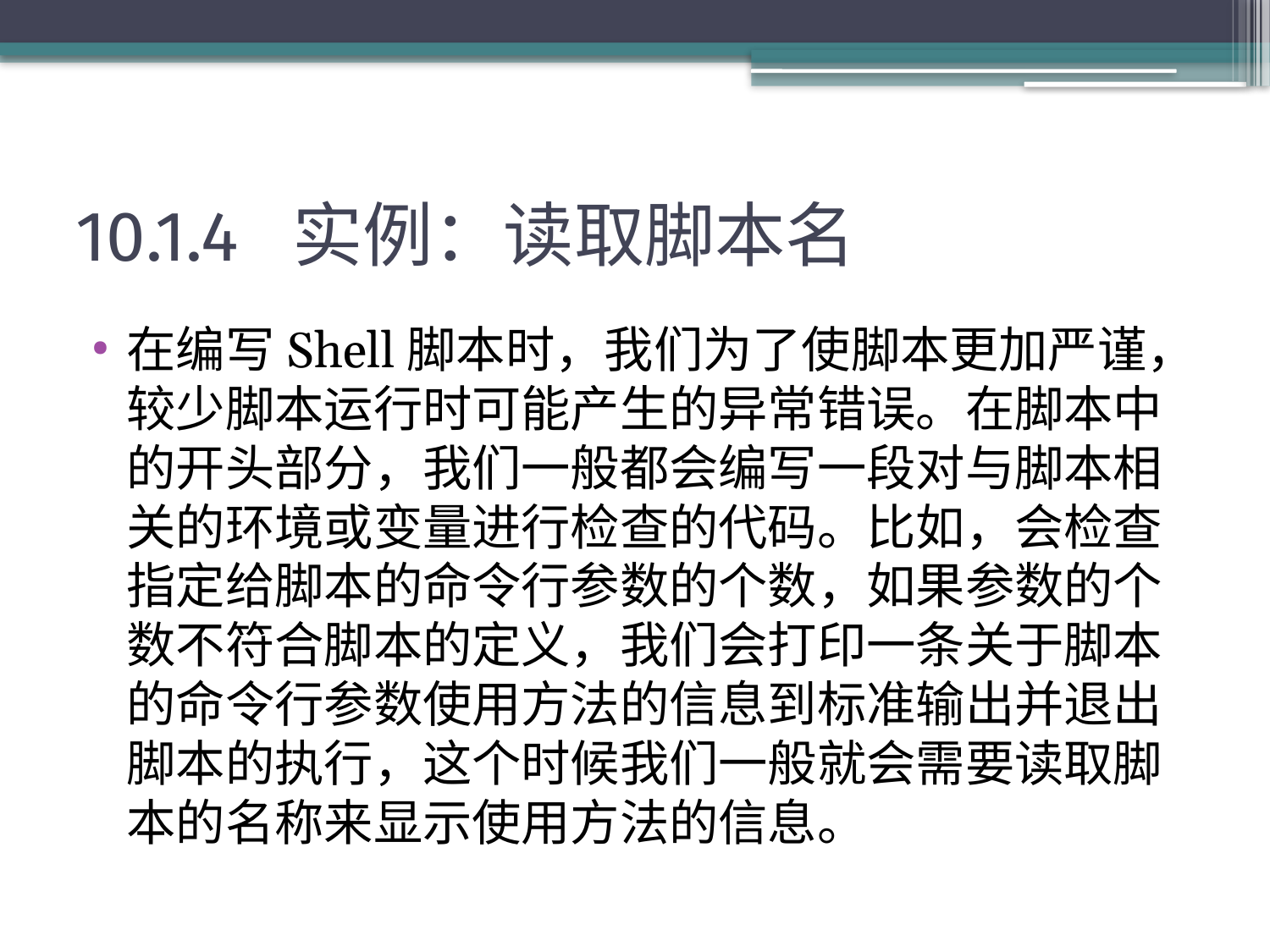

# 10.1.4  实例：读取脚本名
在编写Shell脚本时，我们为了使脚本更加严谨，较少脚本运行时可能产生的异常错误。在脚本中的开头部分，我们一般都会编写一段对与脚本相关的环境或变量进行检查的代码。比如，会检查指定给脚本的命令行参数的个数，如果参数的个数不符合脚本的定义，我们会打印一条关于脚本的命令行参数使用方法的信息到标准输出并退出脚本的执行，这个时候我们一般就会需要读取脚本的名称来显示使用方法的信息。